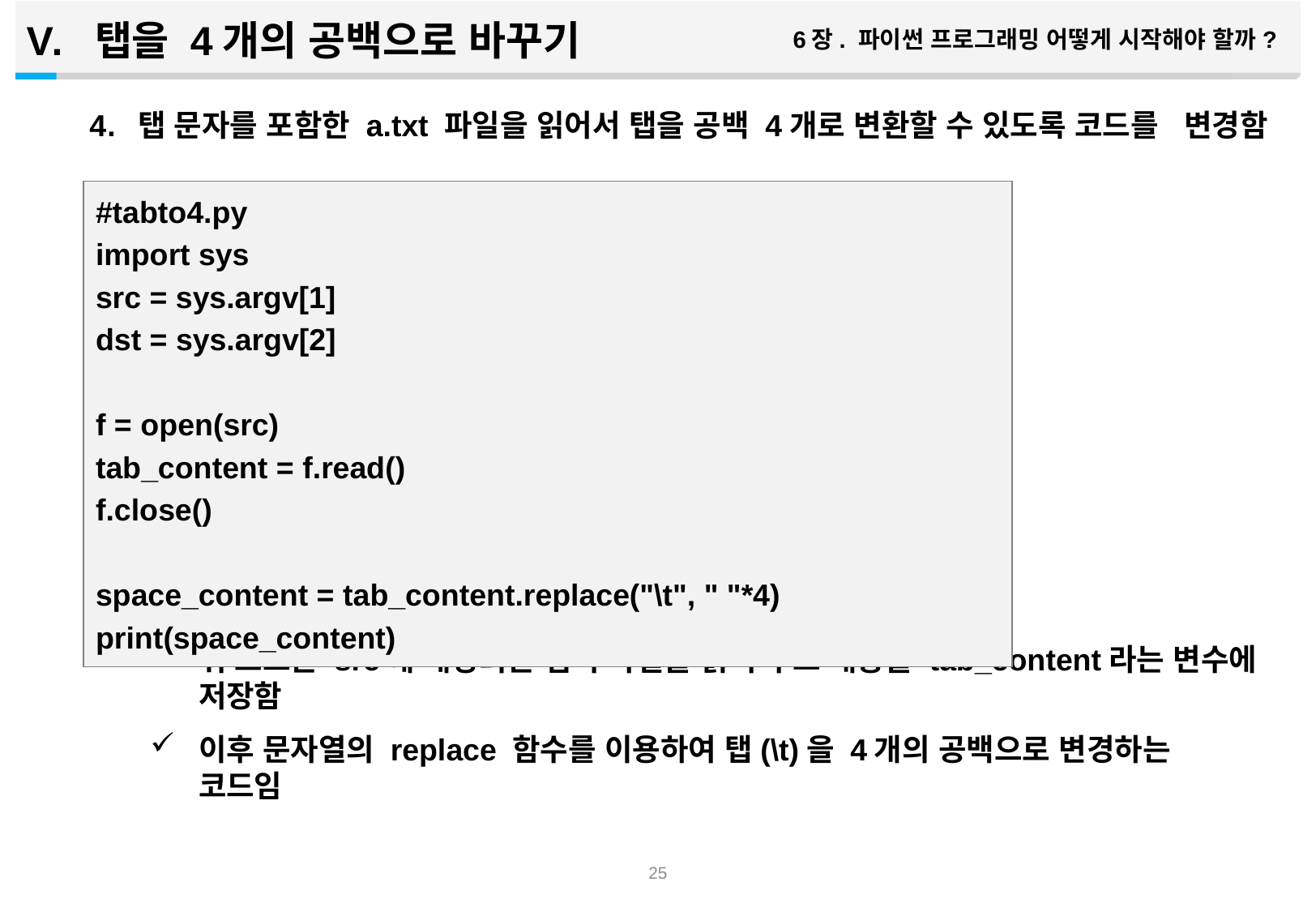

탭을 4개의 공백으로 바꾸기
6장. 파이썬 프로그래밍 어떻게 시작해야 할까?
탭 문자를 포함한 a.txt 파일을 읽어서 탭을 공백 4개로 변환할 수 있도록 코드를   변경함

위 코드는 src에 해당되는 입력 파일을 읽어서 그 내용을 tab_content라는 변수에 저장함
이후 문자열의 replace 함수를 이용하여 탭(\t)을 4개의 공백으로 변경하는       코드임
#tabto4.py
import sys
src = sys.argv[1]
dst = sys.argv[2]

f = open(src)
tab_content = f.read()
f.close()

space_content = tab_content.replace("\t", " "*4)
print(space_content)
25